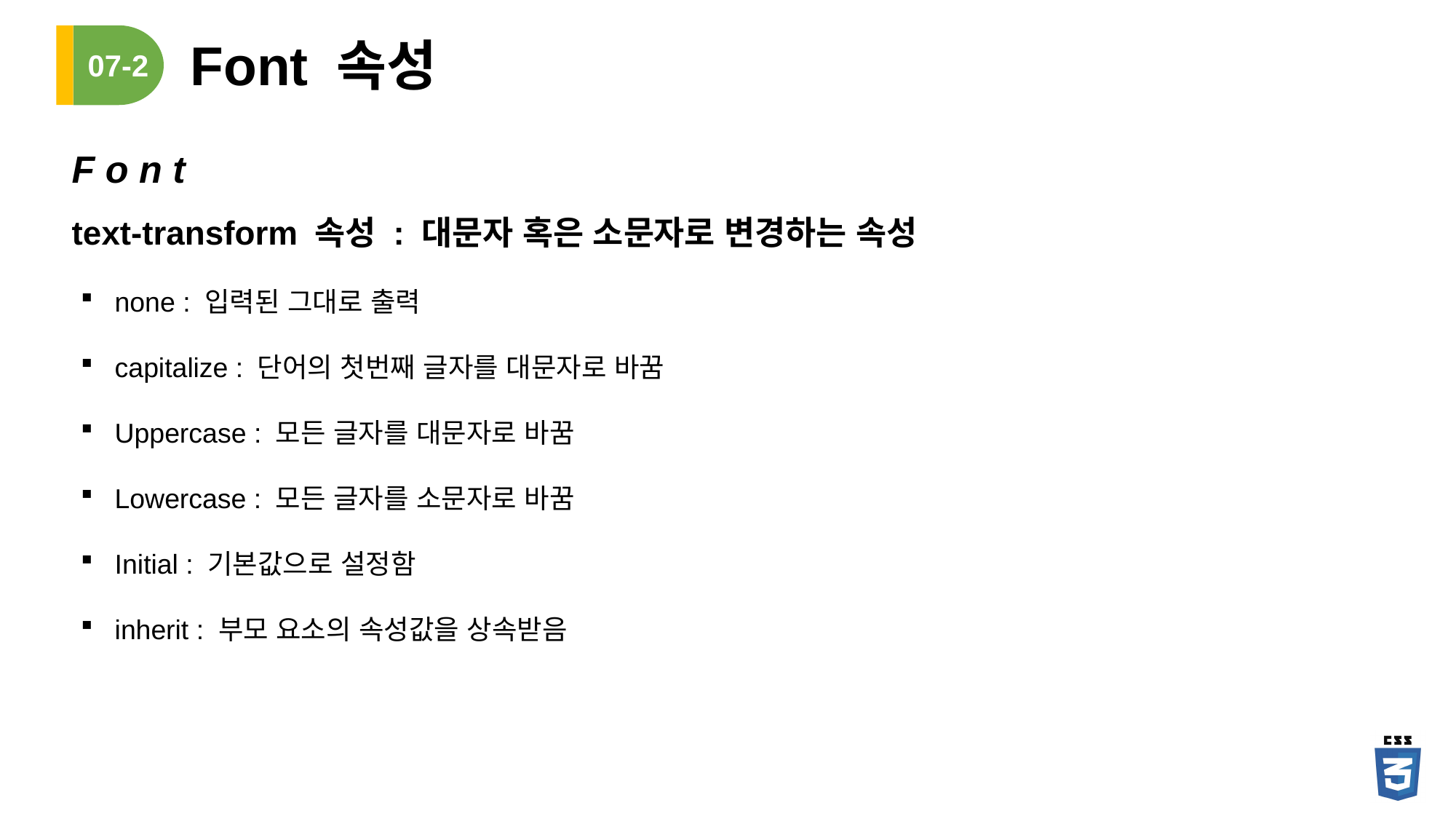

# Font 속성
07-2
F o n t
text-transform 속성 : 대문자 혹은 소문자로 변경하는 속성

none : 입력된 그대로 출력

capitalize : 단어의 첫번째 글자를 대문자로 바꿈

Uppercase : 모든 글자를 대문자로 바꿈

Lowercase : 모든 글자를 소문자로 바꿈

Initial : 기본값으로 설정함

inherit : 부모 요소의 속성값을 상속받음